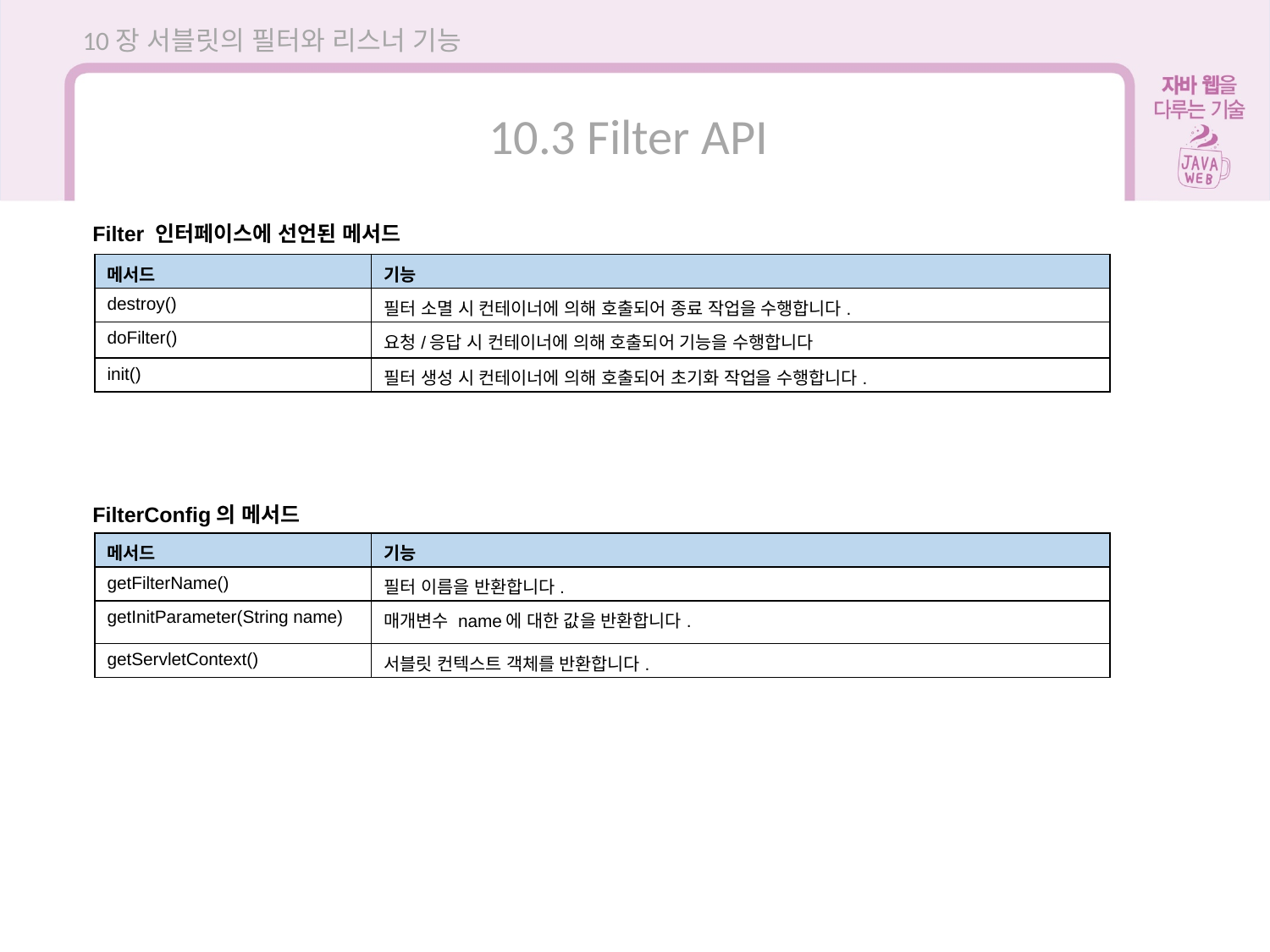

10장 서블릿의 필터와 리스너 기능
10.3 Filter API
Filter 인터페이스에 선언된 메서드
| 메서드 | 기능 |
| --- | --- |
| destroy() | 필터 소멸 시 컨테이너에 의해 호출되어 종료 작업을 수행합니다. |
| doFilter() | 요청/응답 시 컨테이너에 의해 호출되어 기능을 수행합니다 |
| init() | 필터 생성 시 컨테이너에 의해 호출되어 초기화 작업을 수행합니다. |
FilterConfig의 메서드
| 메서드 | 기능 |
| --- | --- |
| getFilterName() | 필터 이름을 반환합니다. |
| getInitParameter(String name) | 매개변수 name에 대한 값을 반환합니다. |
| getServletContext() | 서블릿 컨텍스트 객체를 반환합니다. |